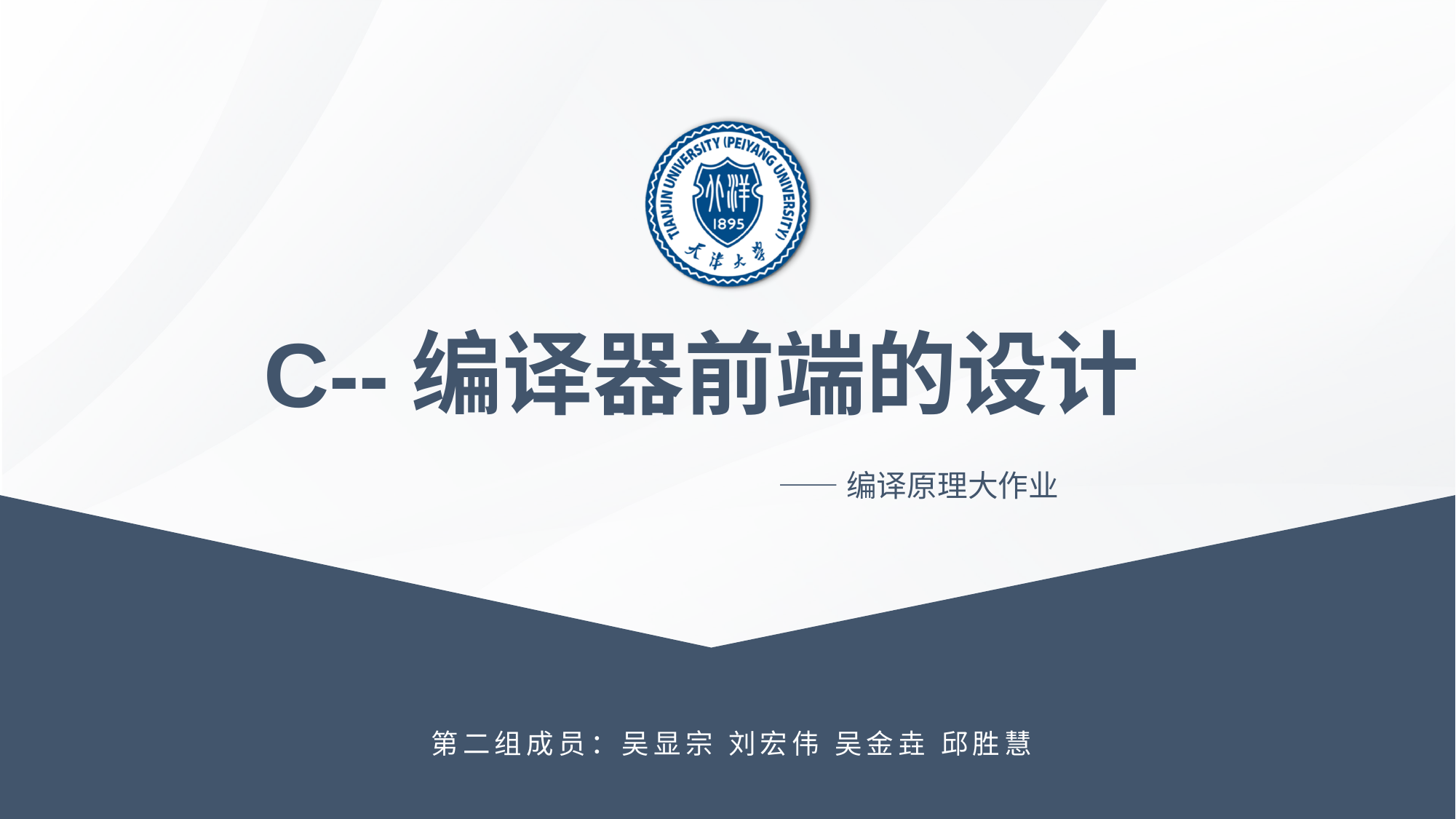

C--编译器前端的设计
——编译原理大作业
第二组成员：吴显宗 刘宏伟 吴金垚 邱胜慧